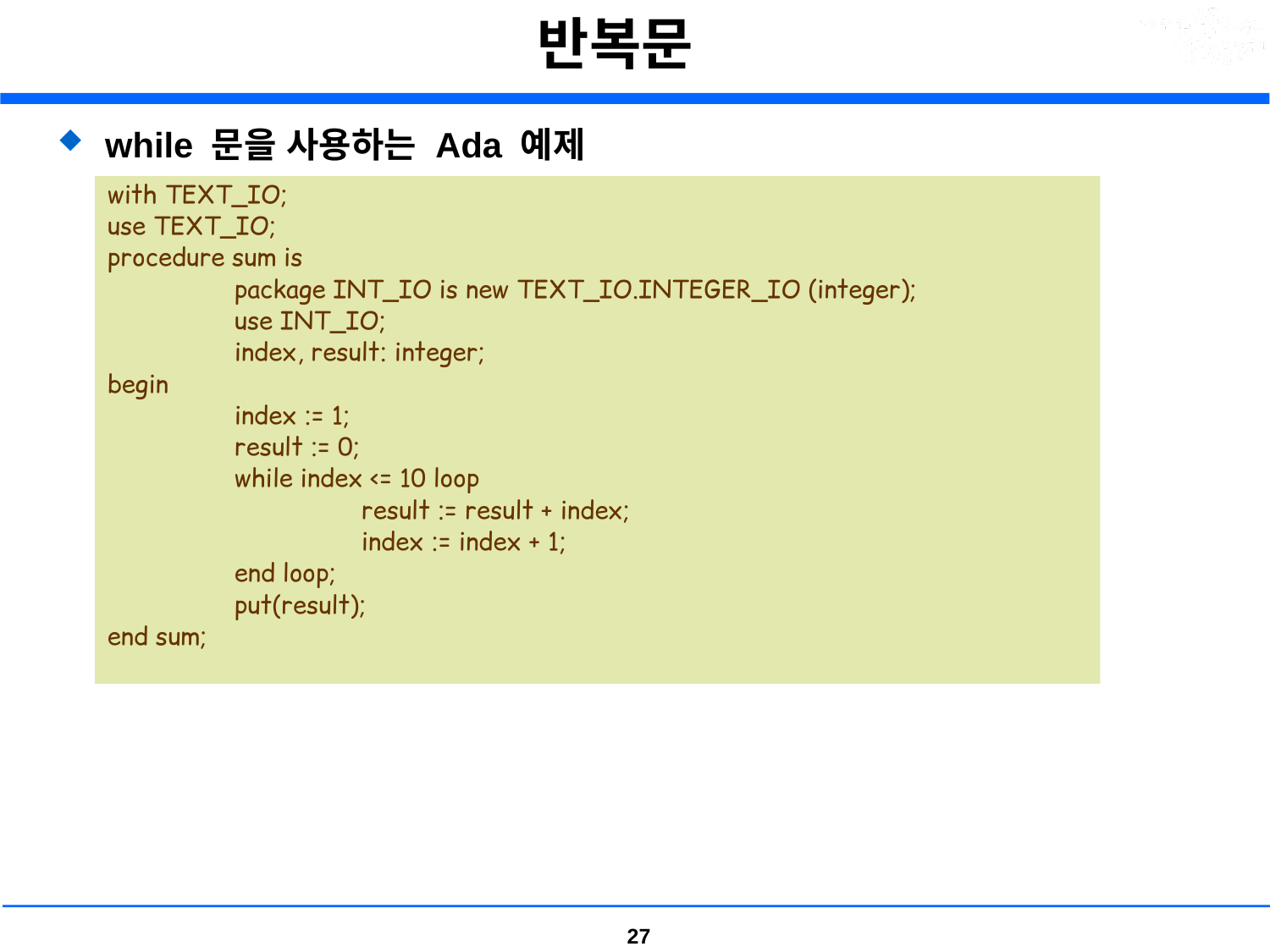

# 반복문
while 문을 사용하는 Ada 예제

with TEXT_IO;
use TEXT_IO;
procedure sum is
	package INT_IO is new TEXT_IO.INTEGER_IO (integer);
	use INT_IO;
	index, result: integer;
begin
	index := 1;
	result := 0;
	while index <= 10 loop
		result := result + index;
		index := index + 1;
	end loop;
	put(result);
end sum;